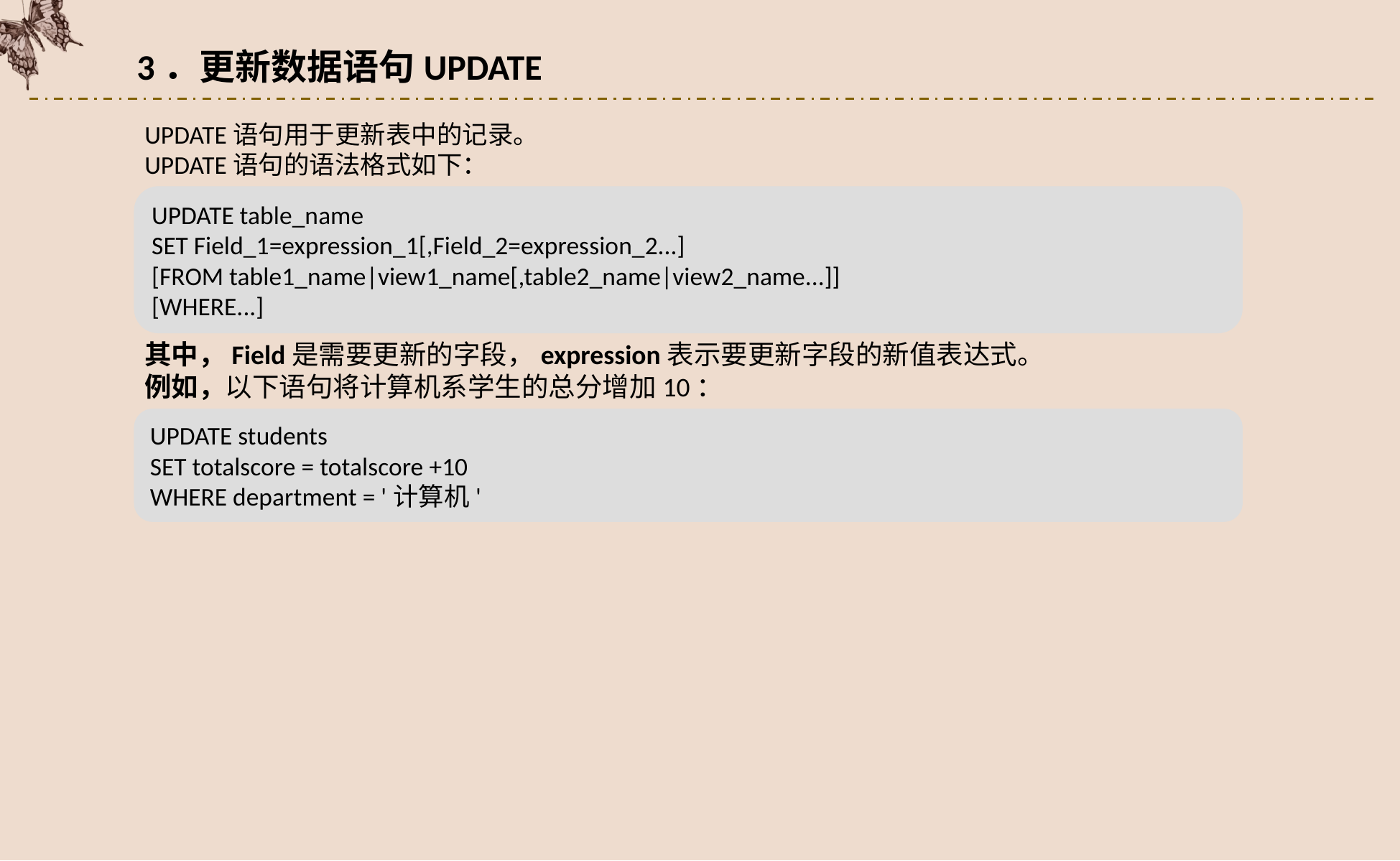

3．更新数据语句UPDATE
UPDATE语句用于更新表中的记录。
UPDATE语句的语法格式如下：
UPDATE table_name
SET Field_1=expression_1[,Field_2=expression_2...]
[FROM table1_name|view1_name[,table2_name|view2_name...]]
[WHERE...]
其中，Field是需要更新的字段，expression表示要更新字段的新值表达式。
例如，以下语句将计算机系学生的总分增加10：
UPDATE students
SET totalscore = totalscore +10
WHERE department = '计算机'